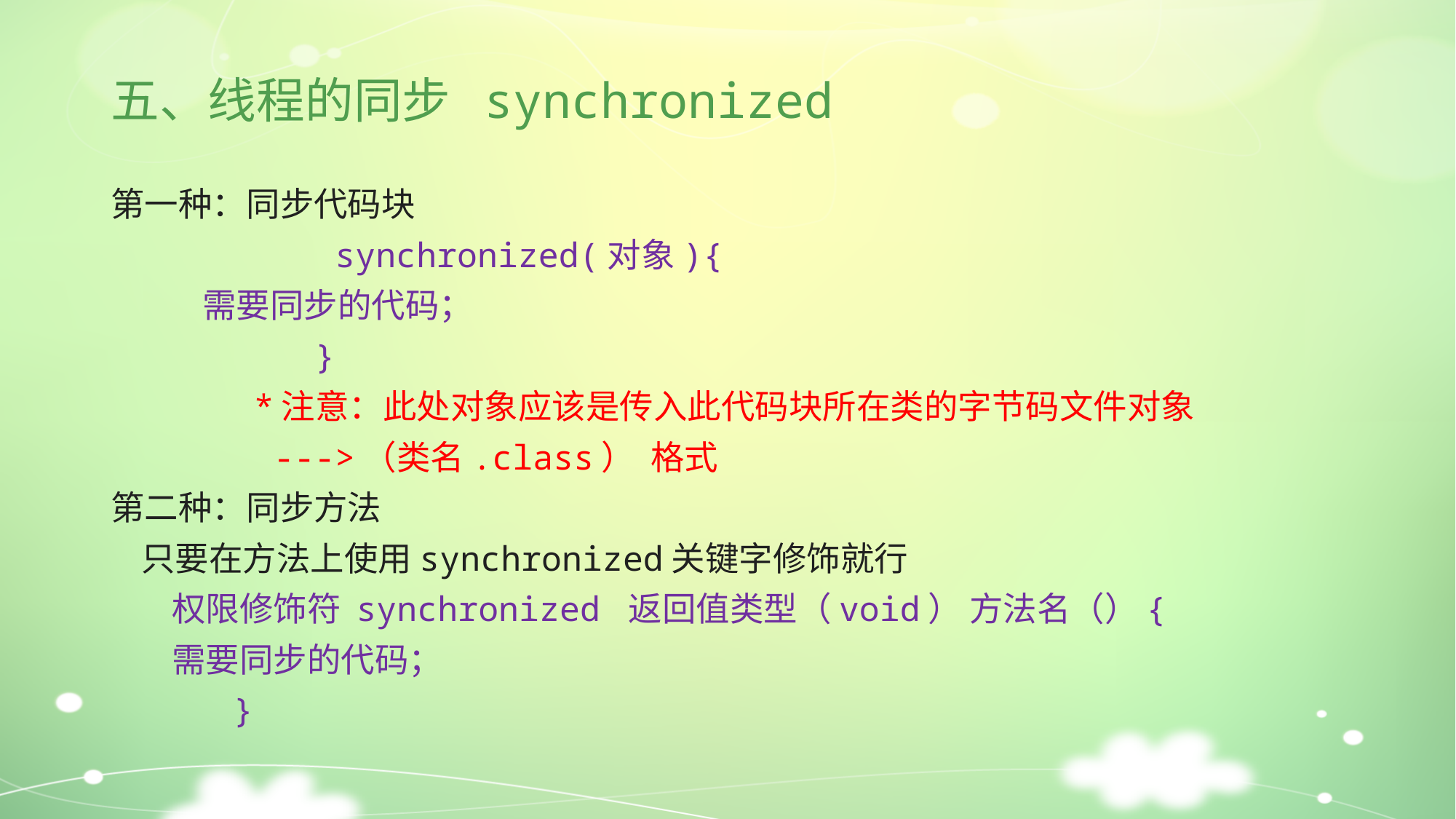

# 五、线程的同步  synchronized
第一种：同步代码块
           synchronized(对象){
           需要同步的代码；
          }
       *注意：此处对象应该是传入此代码块所在类的字节码文件对象
        --->（类名.class）  格式
第二种：同步方法
   只要在方法上使用synchronized关键字修饰就行
       权限修饰符 synchronized 返回值类型（void） 方法名（）{
       需要同步的代码；
      }